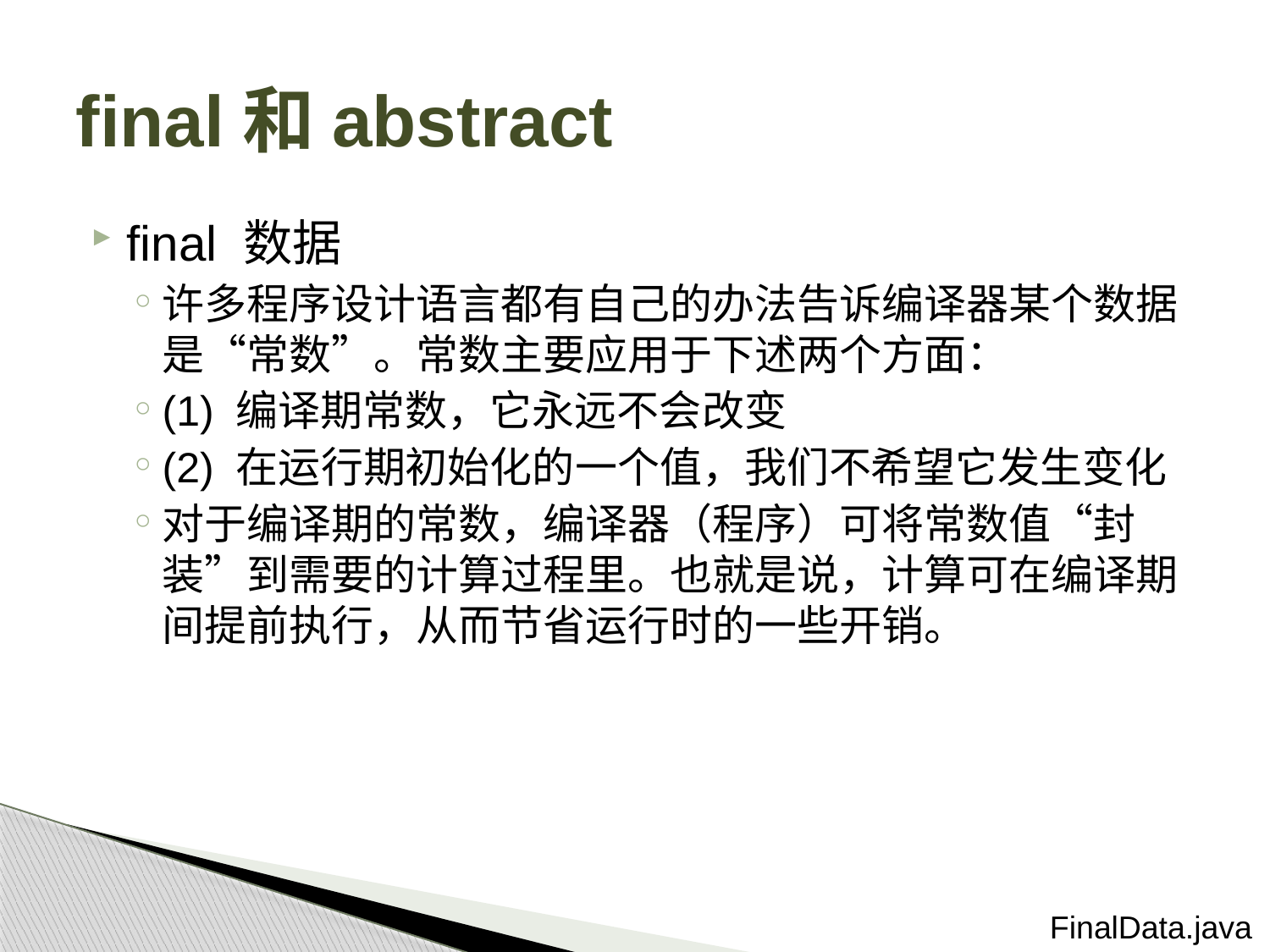

# final和abstract
final 数据
许多程序设计语言都有自己的办法告诉编译器某个数据是“常数”。常数主要应用于下述两个方面：
(1) 编译期常数，它永远不会改变
(2) 在运行期初始化的一个值，我们不希望它发生变化
对于编译期的常数，编译器（程序）可将常数值“封装”到需要的计算过程里。也就是说，计算可在编译期间提前执行，从而节省运行时的一些开销。
FinalData.java